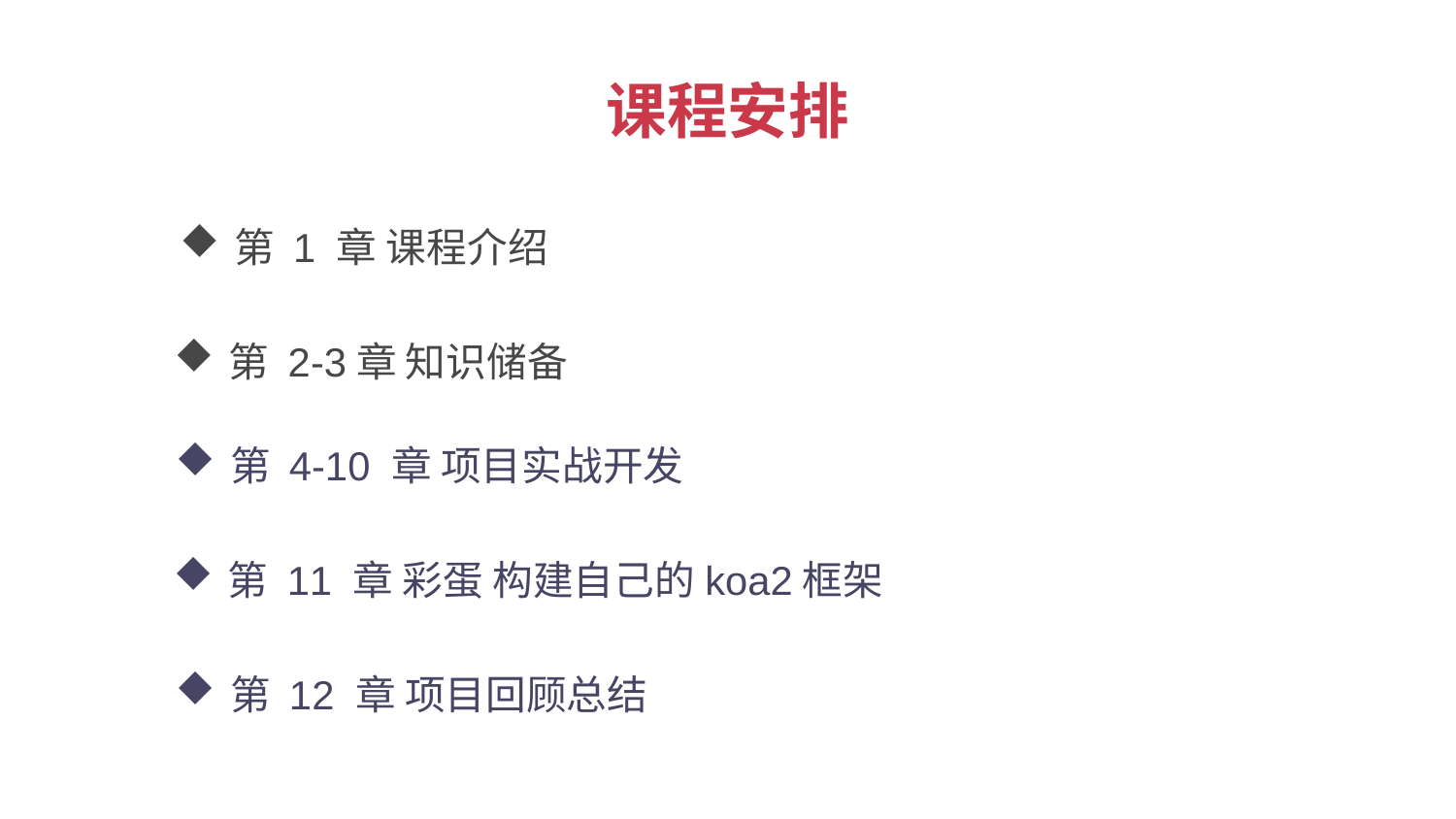

课程安排
第 1 章 课程介绍
第 2-3章 知识储备
第 4-10 章 项目实战开发
第 11 章 彩蛋 构建自己的koa2框架
第 12 章 项目回顾总结